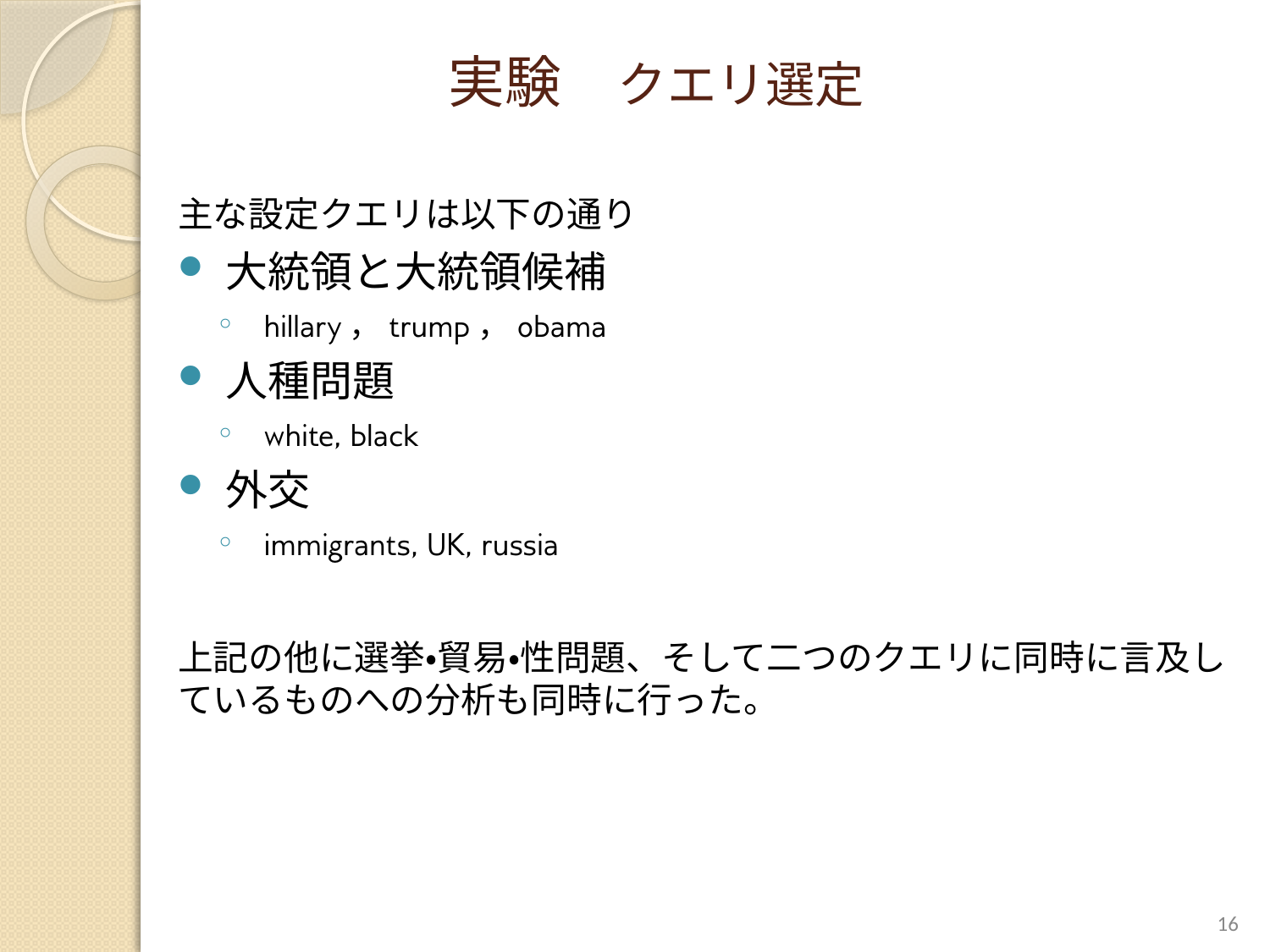

# 実験　クエリ選定
主な設定クエリは以下の通り
大統領と大統領候補
hillary，trump，obama
人種問題
white, black
外交
immigrants, UK, russia

上記の他に選挙・貿易・性問題、そして二つのクエリに同時に言及しているものへの分析も同時に行った。

16